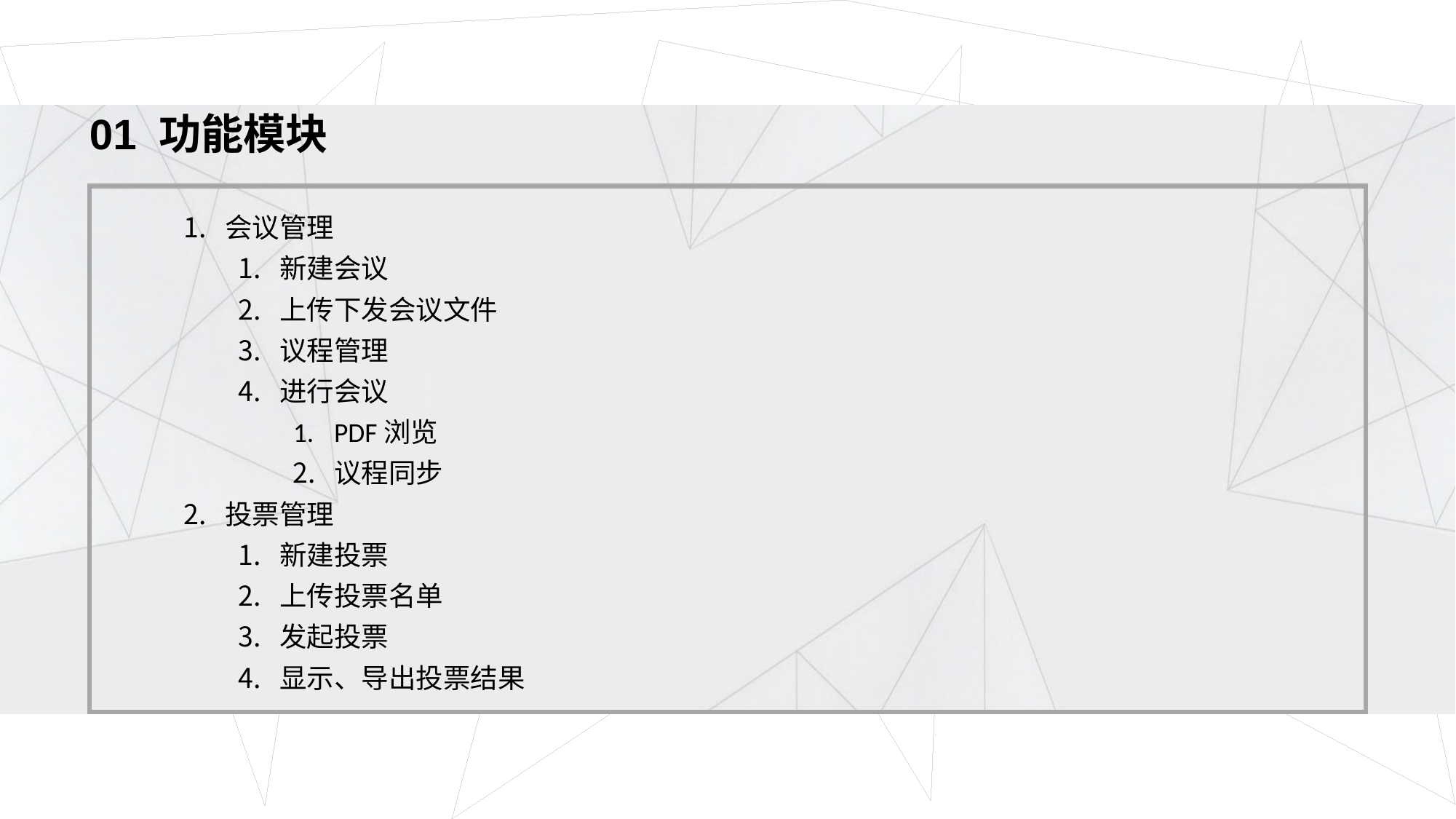

01 功能模块

会议管理
新建会议
上传下发会议文件
议程管理
进行会议
PDF浏览
议程同步
投票管理
新建投票
上传投票名单
发起投票
显示、导出投票结果